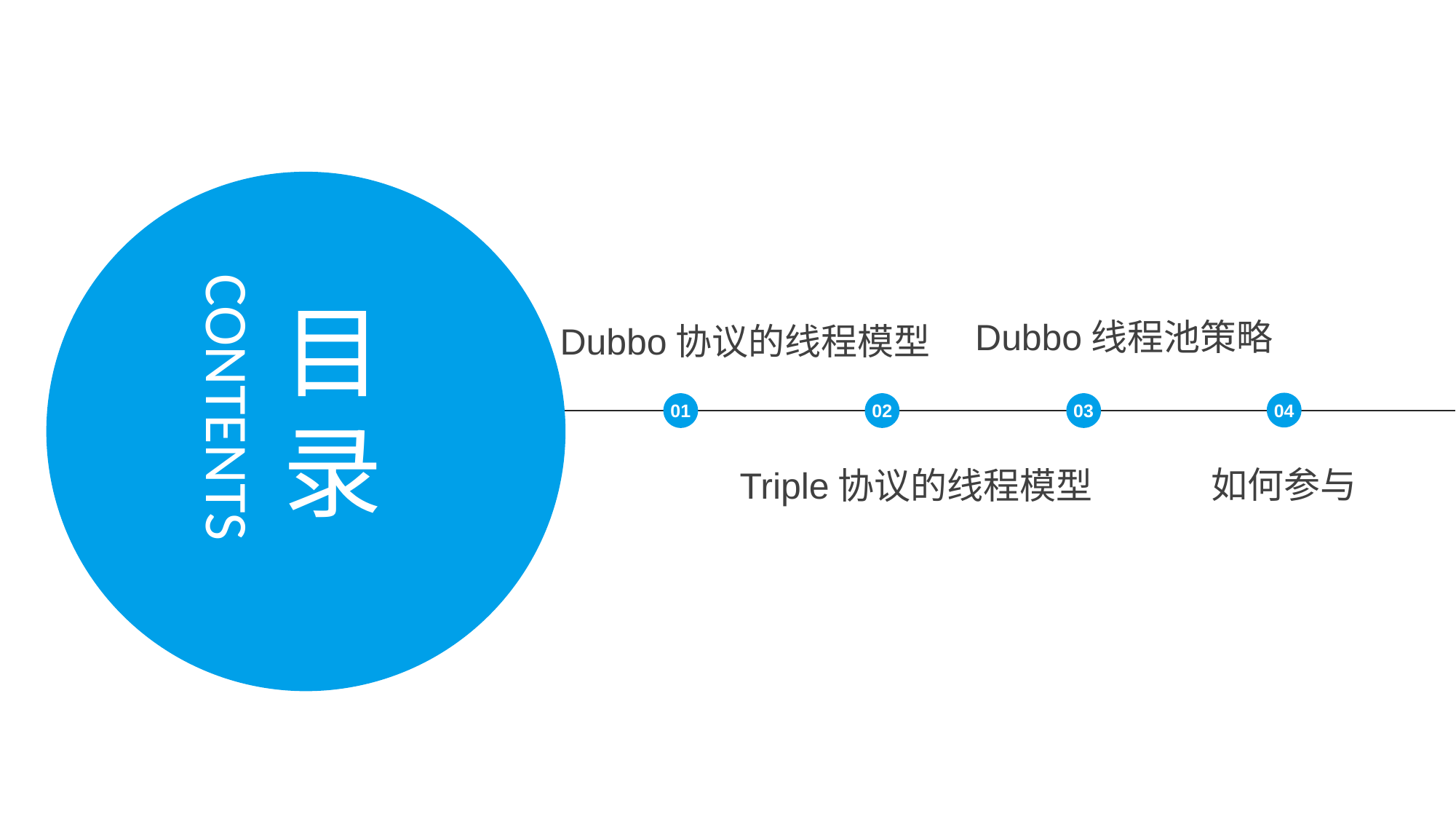

目
录
Dubbo线程池策略
03
Dubbo协议的线程模型
01
contents
04
如何参与
02
Triple协议的线程模型